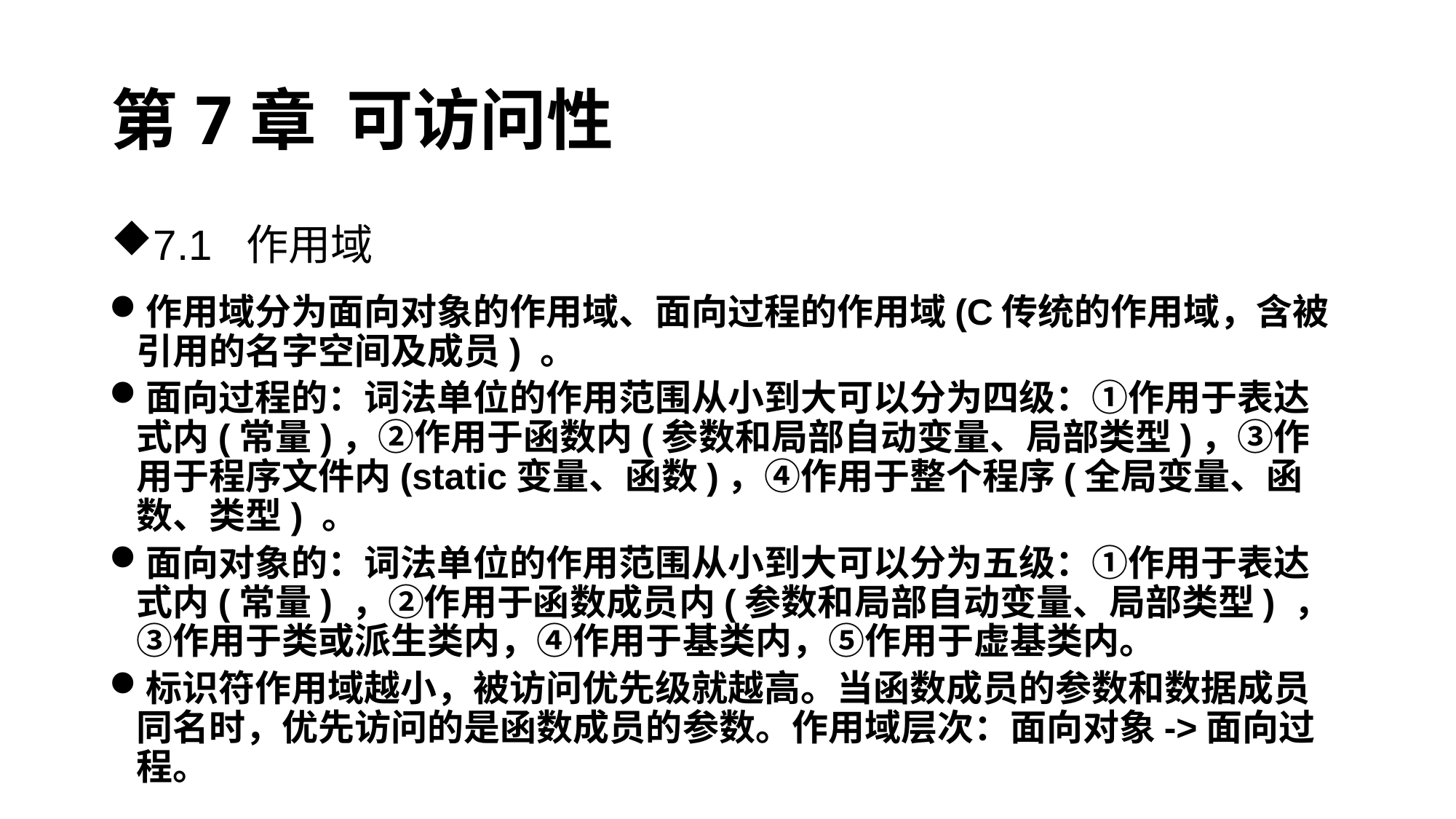

# 第7章  可访问性
7.1  作用域
作用域分为面向对象的作用域、面向过程的作用域(C传统的作用域，含被引用的名字空间及成员) 。
面向过程的：词法单位的作用范围从小到大可以分为四级：①作用于表达式内(常量)，②作用于函数内(参数和局部自动变量、局部类型)，③作用于程序文件内(static变量、函数)，④作用于整个程序(全局变量、函数、类型) 。
面向对象的：词法单位的作用范围从小到大可以分为五级：①作用于表达式内(常量) ，②作用于函数成员内(参数和局部自动变量、局部类型) ，③作用于类或派生类内，④作用于基类内，⑤作用于虚基类内。
标识符作用域越小，被访问优先级就越高。当函数成员的参数和数据成员同名时，优先访问的是函数成员的参数。作用域层次：面向对象->面向过程。